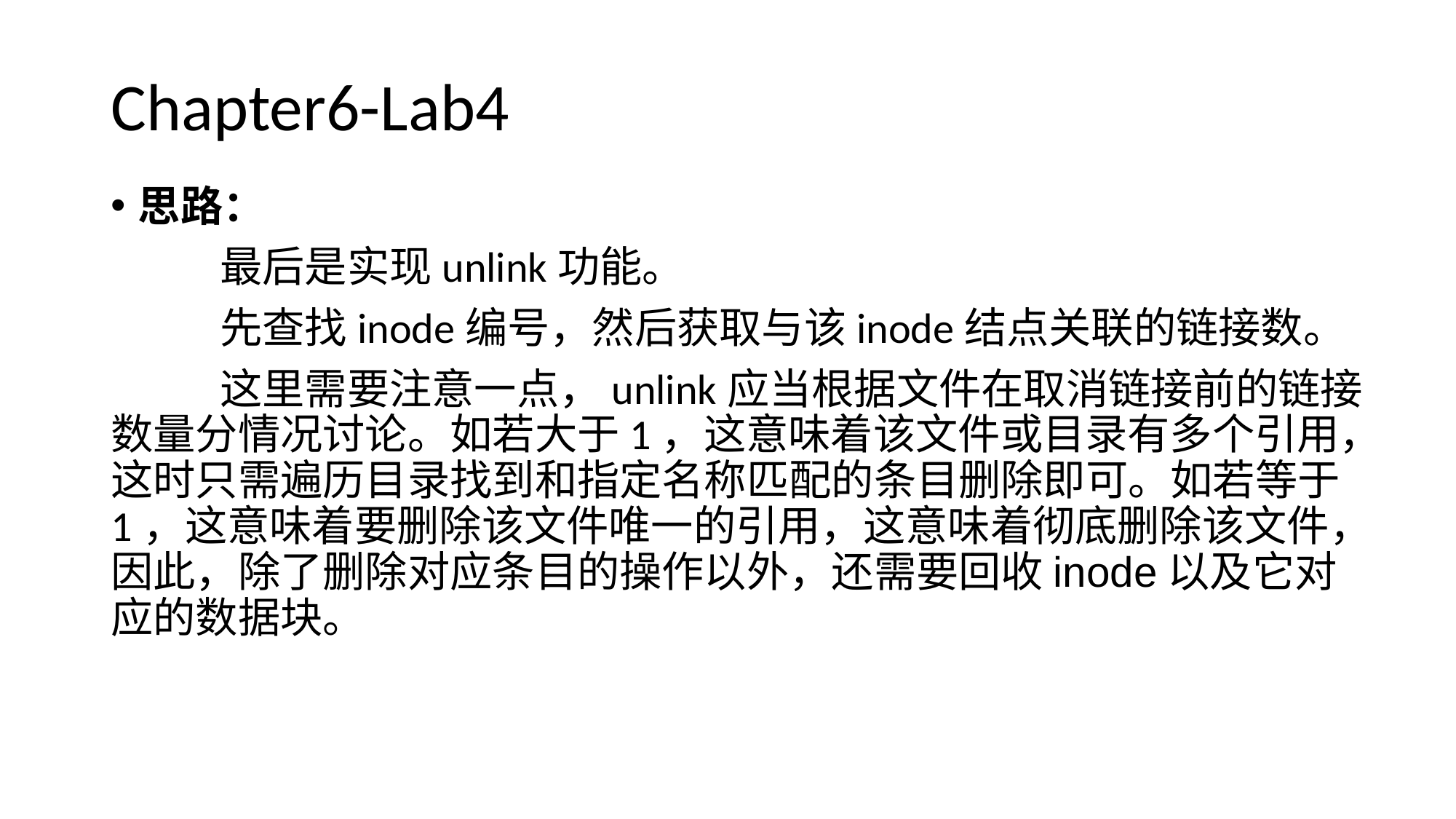

# Chapter6-Lab4
思路：
	最后是实现unlink功能。
	先查找inode编号，然后获取与该inode结点关联的链接数。
	这里需要注意一点，unlink应当根据文件在取消链接前的链接数量分情况讨论。如若大于1，这意味着该文件或目录有多个引用，这时只需遍历目录找到和指定名称匹配的条目删除即可。如若等于1，这意味着要删除该文件唯一的引用，这意味着彻底删除该文件，因此，除了删除对应条目的操作以外，还需要回收inode以及它对应的数据块。